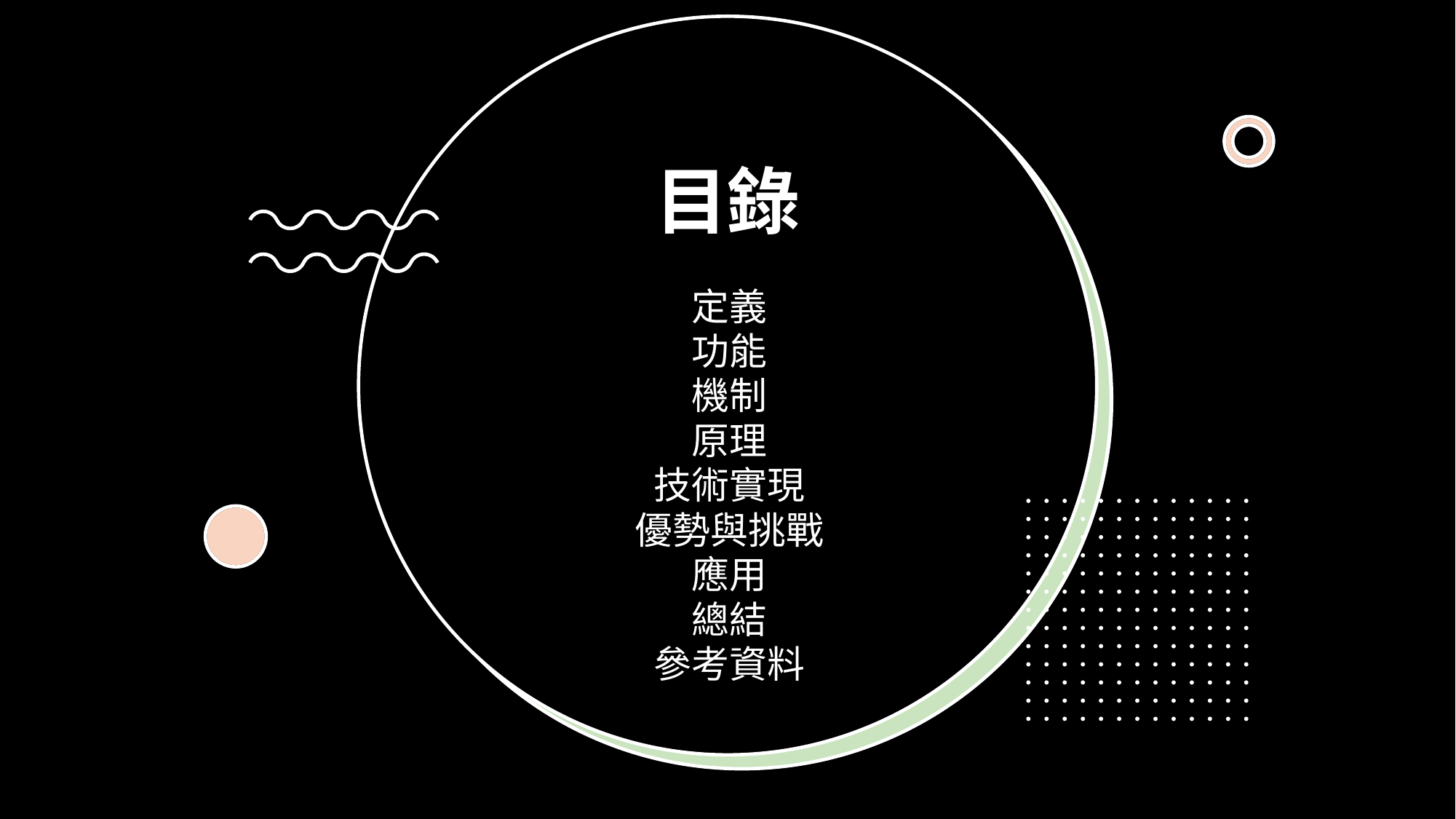

# 目錄

定義
功能
機制
原理
技術實現
優勢與挑戰
應用
總結
參考資料